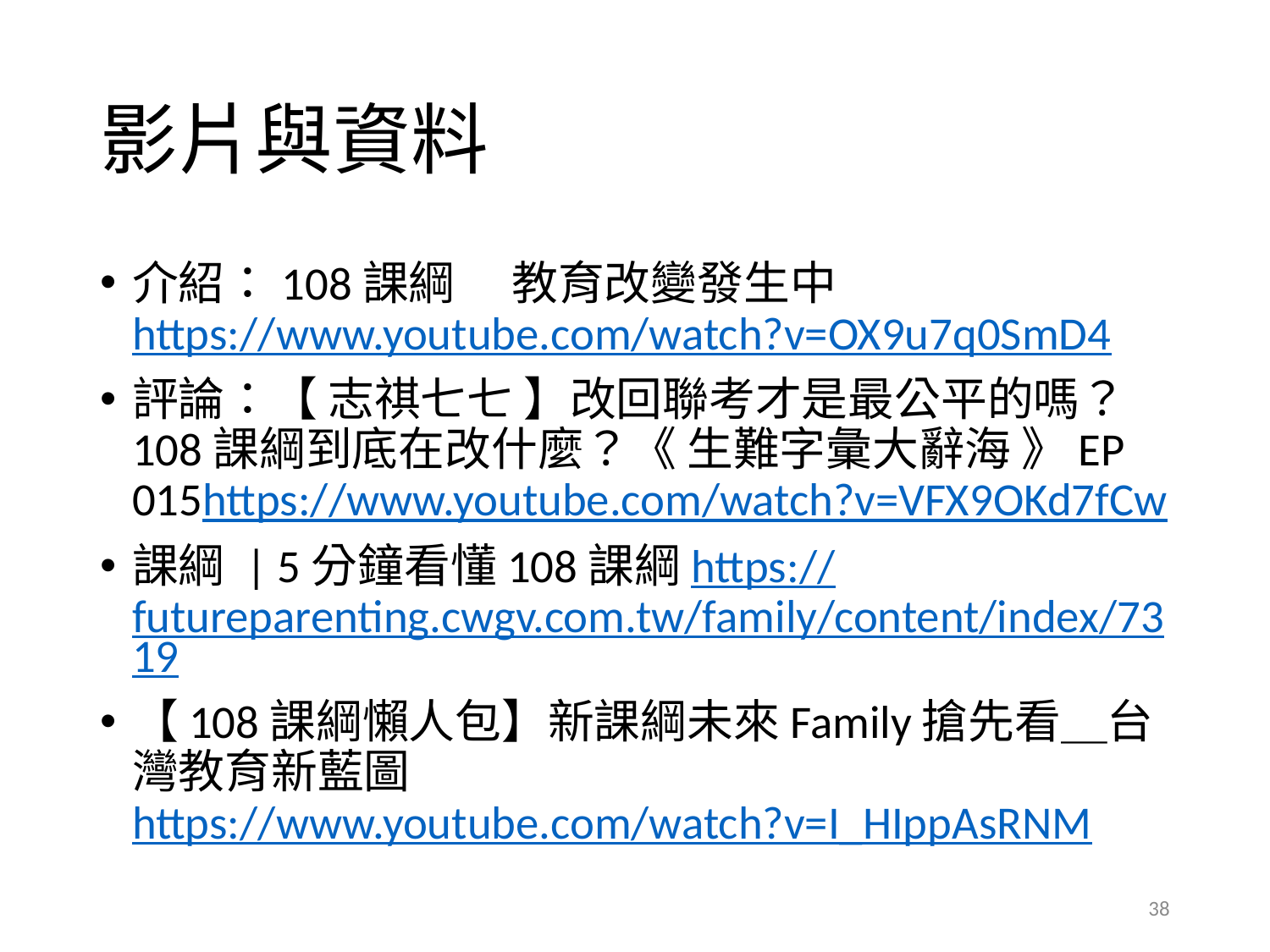

# 影片與資料
介紹：108課綱 　教育改變發生中https://www.youtube.com/watch?v=OX9u7q0SmD4
評論：【 志祺七七 】改回聯考才是最公平的嗎？108課綱到底在改什麼？《 生難字彙大辭海 》EP 015https://www.youtube.com/watch?v=VFX9OKd7fCw
課綱 | 5分鐘看懂108課綱https://futureparenting.cwgv.com.tw/family/content/index/7319
【108課綱懶人包】新課綱未來Family搶先看＿台灣教育新藍圖https://www.youtube.com/watch?v=I_HIppAsRNM

38